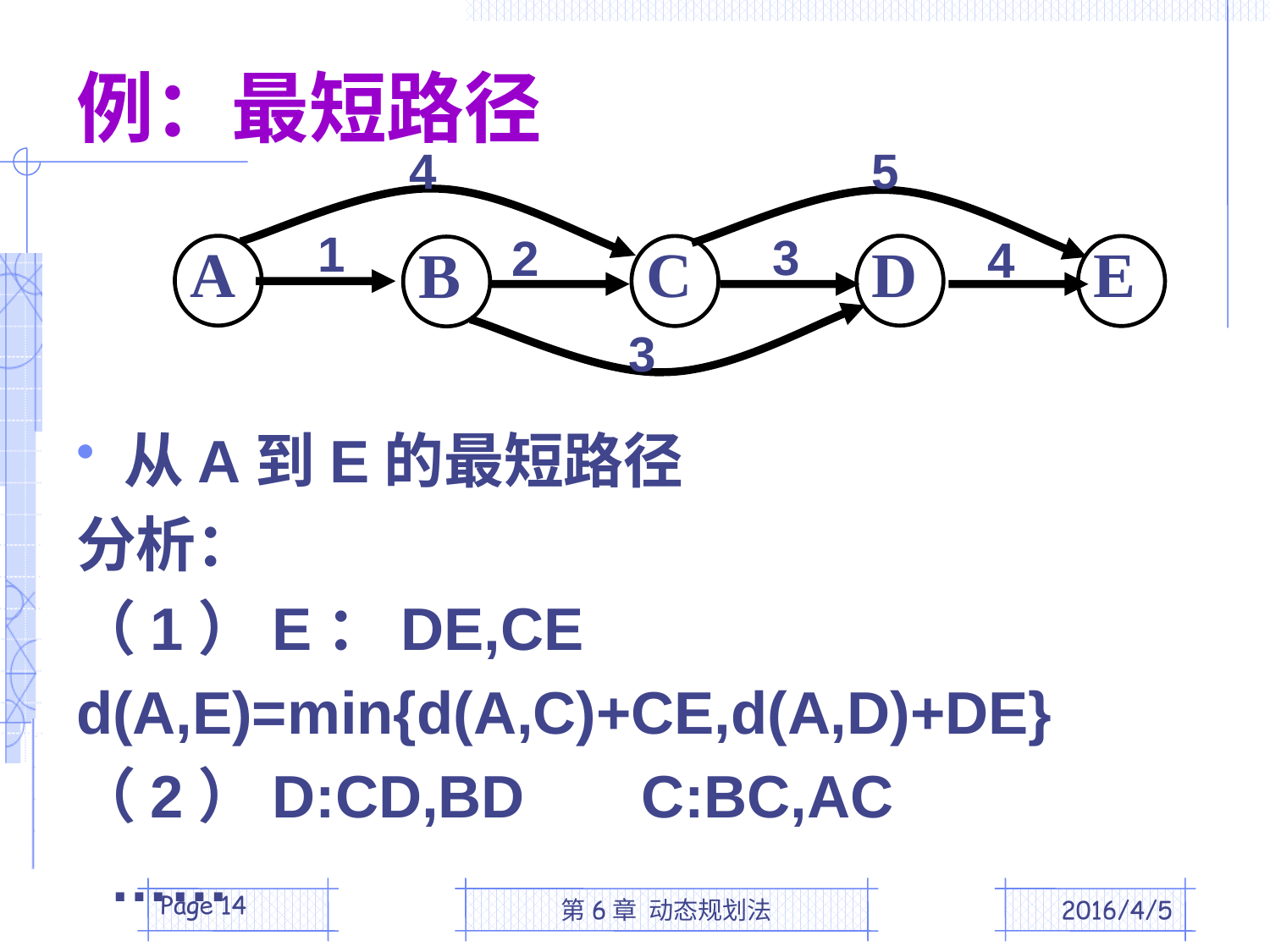

# 例：最短路径
4
5

A
D
C
E
B

1
3
2
4
3
从A到E的最短路径
分析：
（1）E：DE,CE
d(A,E)=min{d(A,C)+CE,d(A,D)+DE}
（2）D:CD,BD       C:BC,AC
  ……

Page 14
第6章  动态规划法
2016/4/5